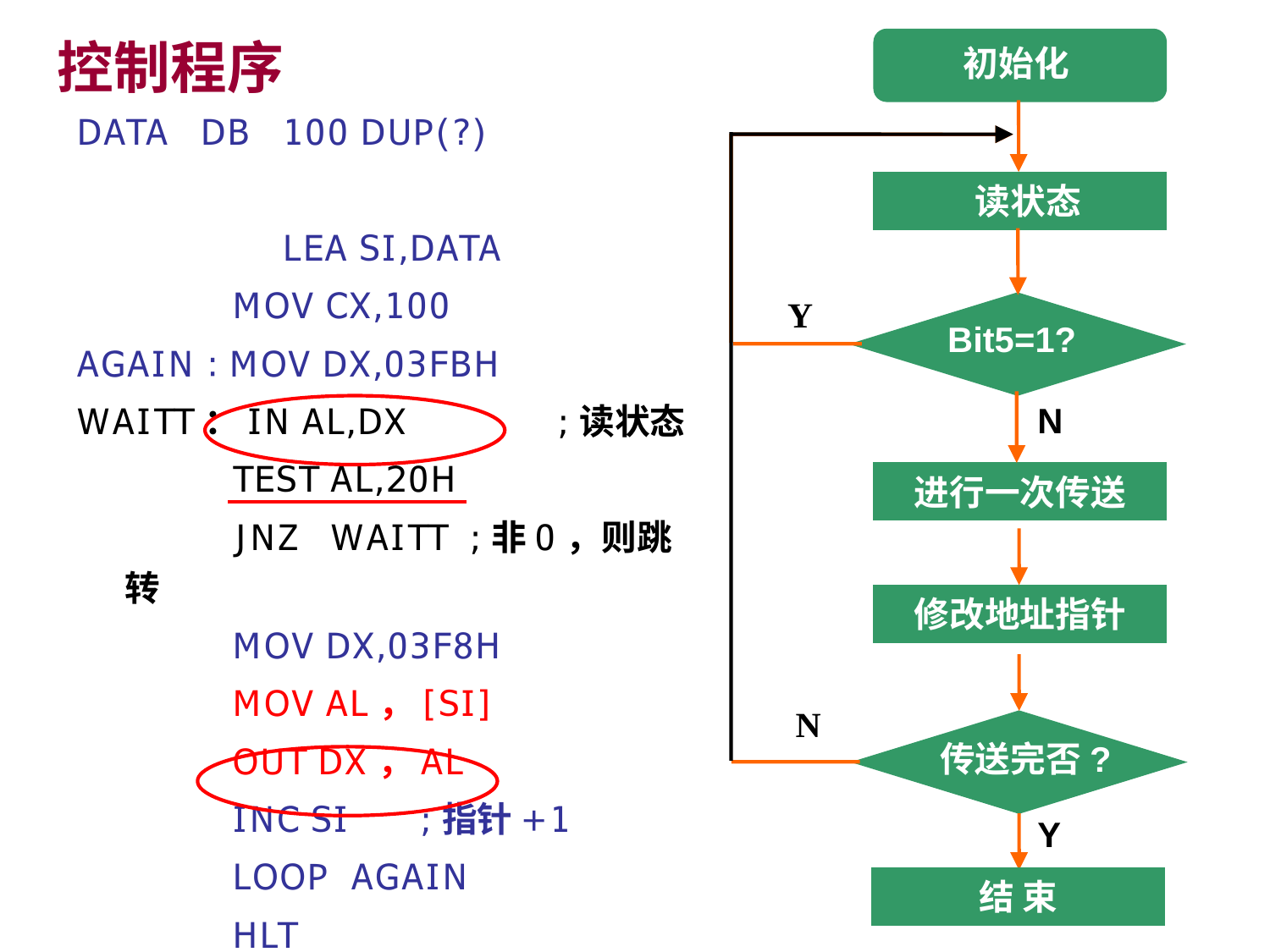

控制程序

 初始化
DATA   DB   100 DUP(?)

		   LEA SI,DATA
               MOV CX,100
AGAIN : MOV DX,03FBH
WAITT：IN AL,DX	     ;读状态
               TEST AL,20H
               JNZ   WAITT  ;非0，则跳转
               MOV DX,03F8H
               MOV AL，[SI]
               OUT DX，AL
               INC SI	    ;指针+1
               LOOP  AGAIN
               HLT

 读状态

Y

Bit5=1?

N

进行一次传送

修改地址指针

N

传送完否?

Y

结 束